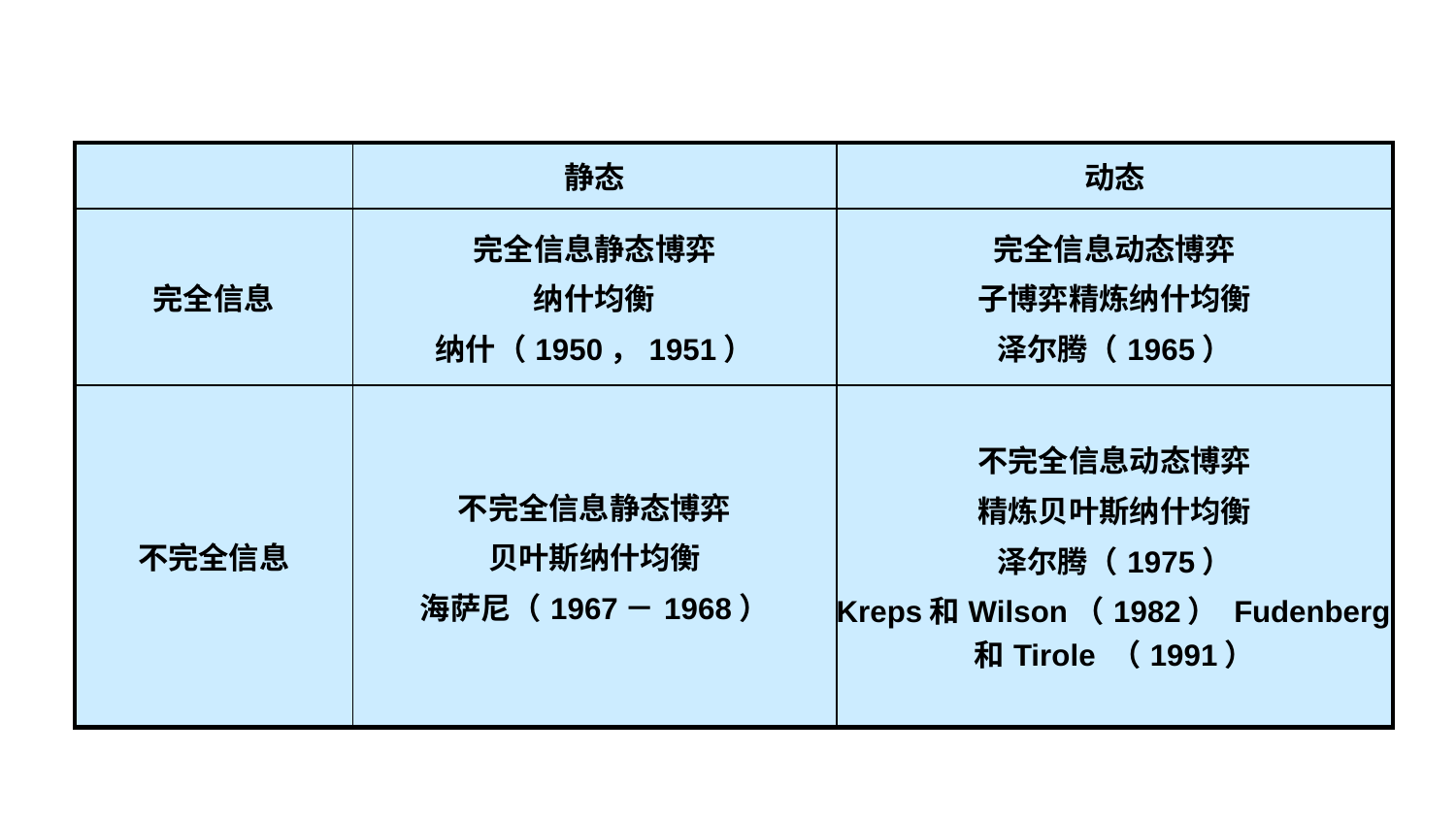

|  | 静态 | 动态 |
| --- | --- | --- |
| 完全信息 | 完全信息静态博弈 纳什均衡 纳什（1950，1951） | 完全信息动态博弈 子博弈精炼纳什均衡 泽尔腾（1965） |
| 不完全信息 | 不完全信息静态博弈 贝叶斯纳什均衡 海萨尼（1967－1968） | 不完全信息动态博弈 精炼贝叶斯纳什均衡 泽尔腾（1975） Kreps和Wilson（1982） Fudenberg和Tirole （1991） |